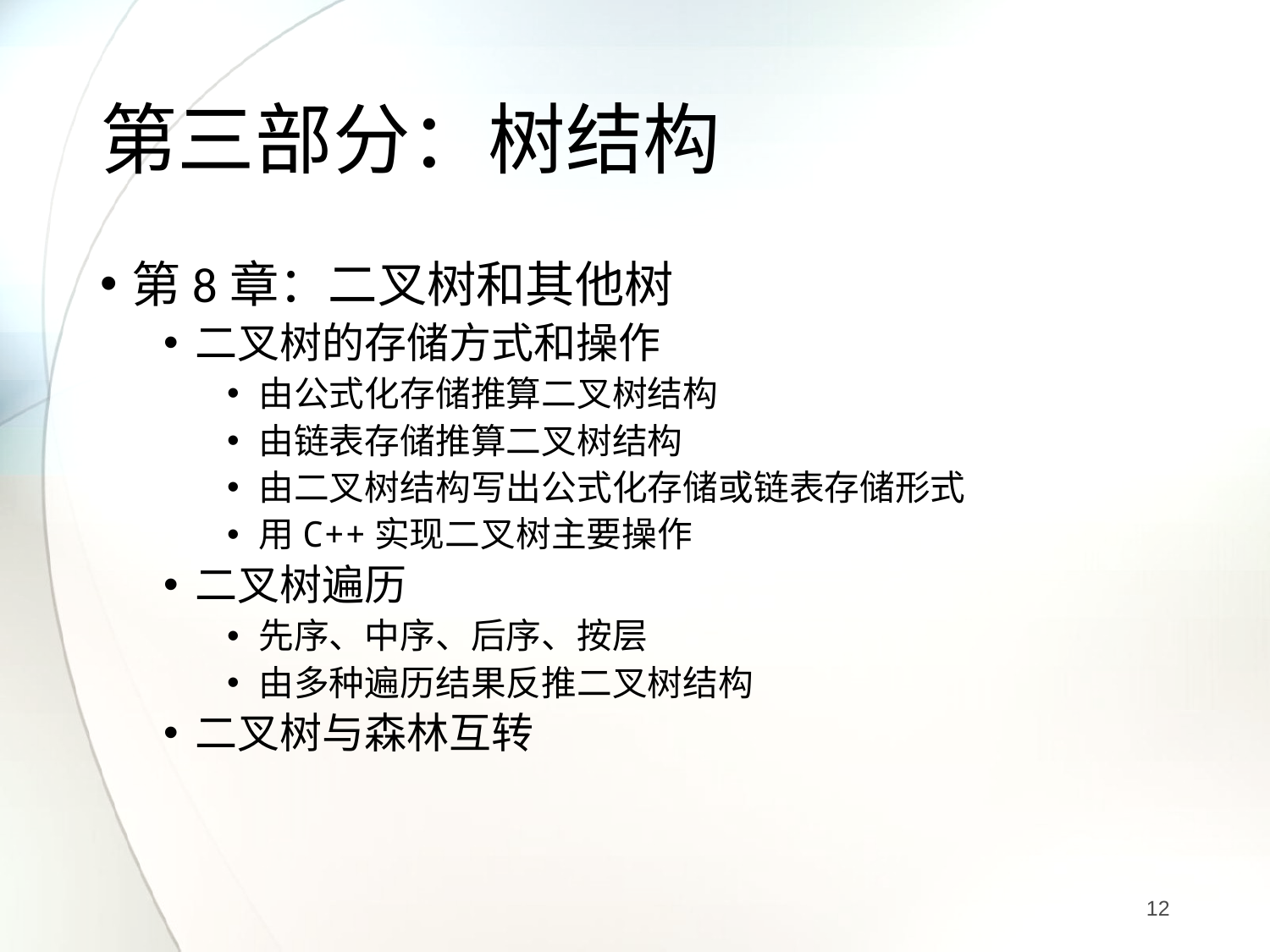

# 第三部分：树结构
第8章：二叉树和其他树
二叉树的存储方式和操作
由公式化存储推算二叉树结构
由链表存储推算二叉树结构
由二叉树结构写出公式化存储或链表存储形式
用C++实现二叉树主要操作
二叉树遍历
先序、中序、后序、按层
由多种遍历结果反推二叉树结构
二叉树与森林互转
12